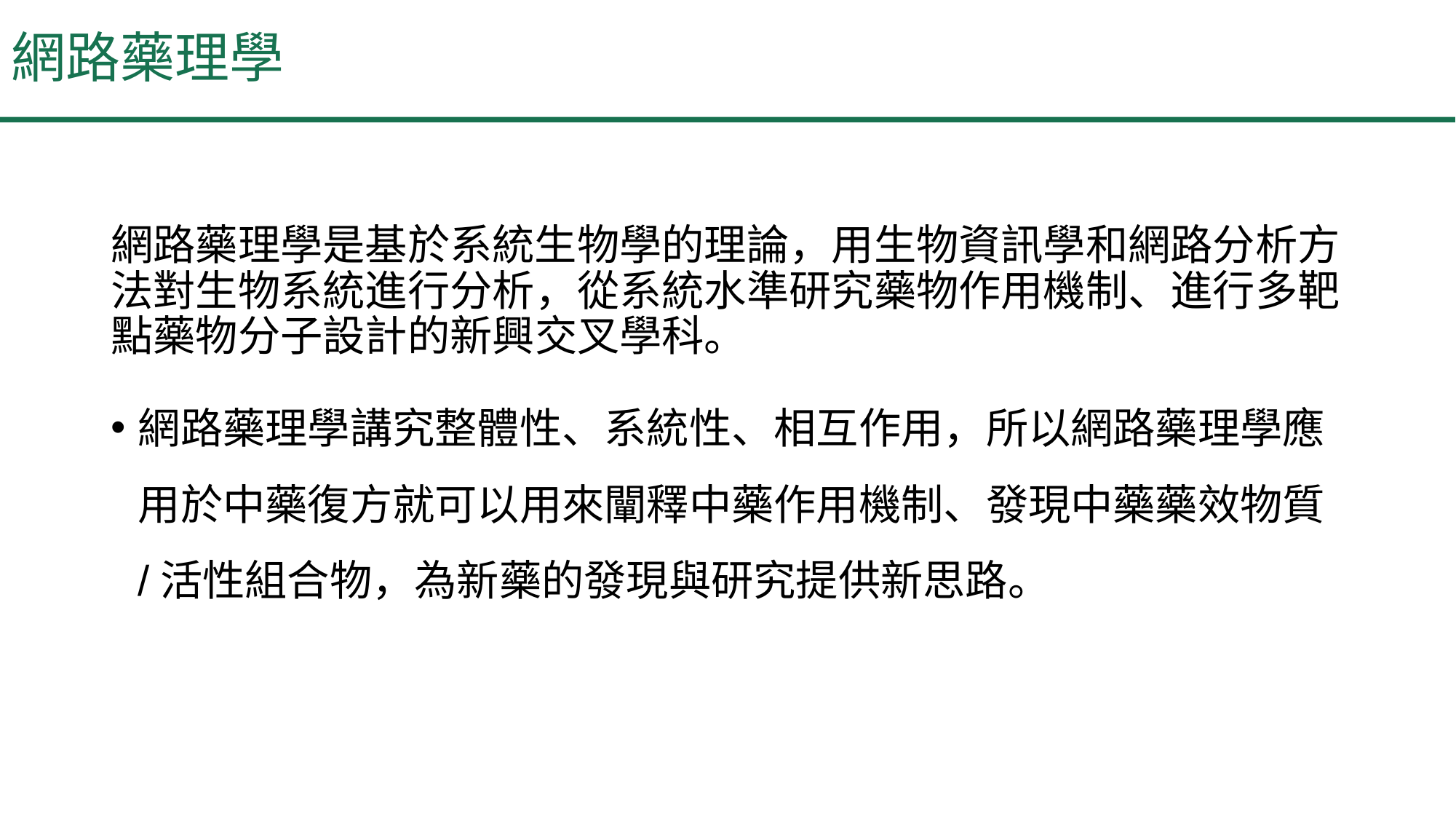

# 網路藥理學
網路藥理學是基於系統生物學的理論，用生物資訊學和網路分析方法對生物系統進行分析，從系統水準研究藥物作用機制、進行多靶點藥物分子設計的新興交叉學科。
網路藥理學講究整體性、系統性、相互作用，所以網路藥理學應用於中藥復方就可以用來闡釋中藥作用機制、發現中藥藥效物質/活性組合物，為新藥的發現與研究提供新思路。